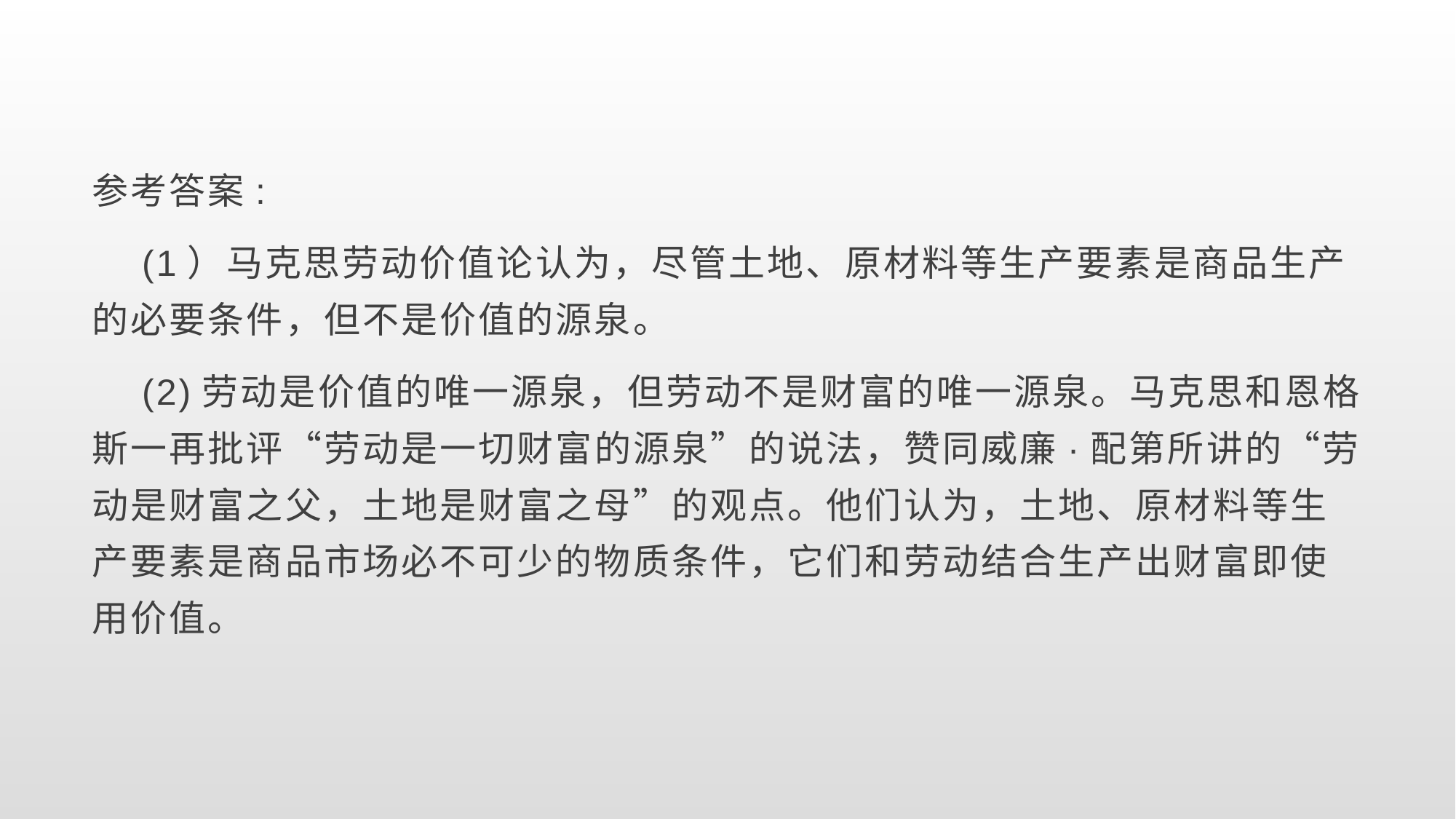

#
参考答案:
    (1）马克思劳动价值论认为，尽管土地、原材料等生产要素是商品生产的必要条件，但不是价值的源泉。
    (2)劳动是价值的唯一源泉，但劳动不是财富的唯一源泉。马克思和恩格斯一再批评“劳动是一切财富的源泉”的说法，赞同威廉·配第所讲的“劳动是财富之父，土地是财富之母”的观点。他们认为，土地、原材料等生产要素是商品市场必不可少的物质条件，它们和劳动结合生产出财富即使用价值。